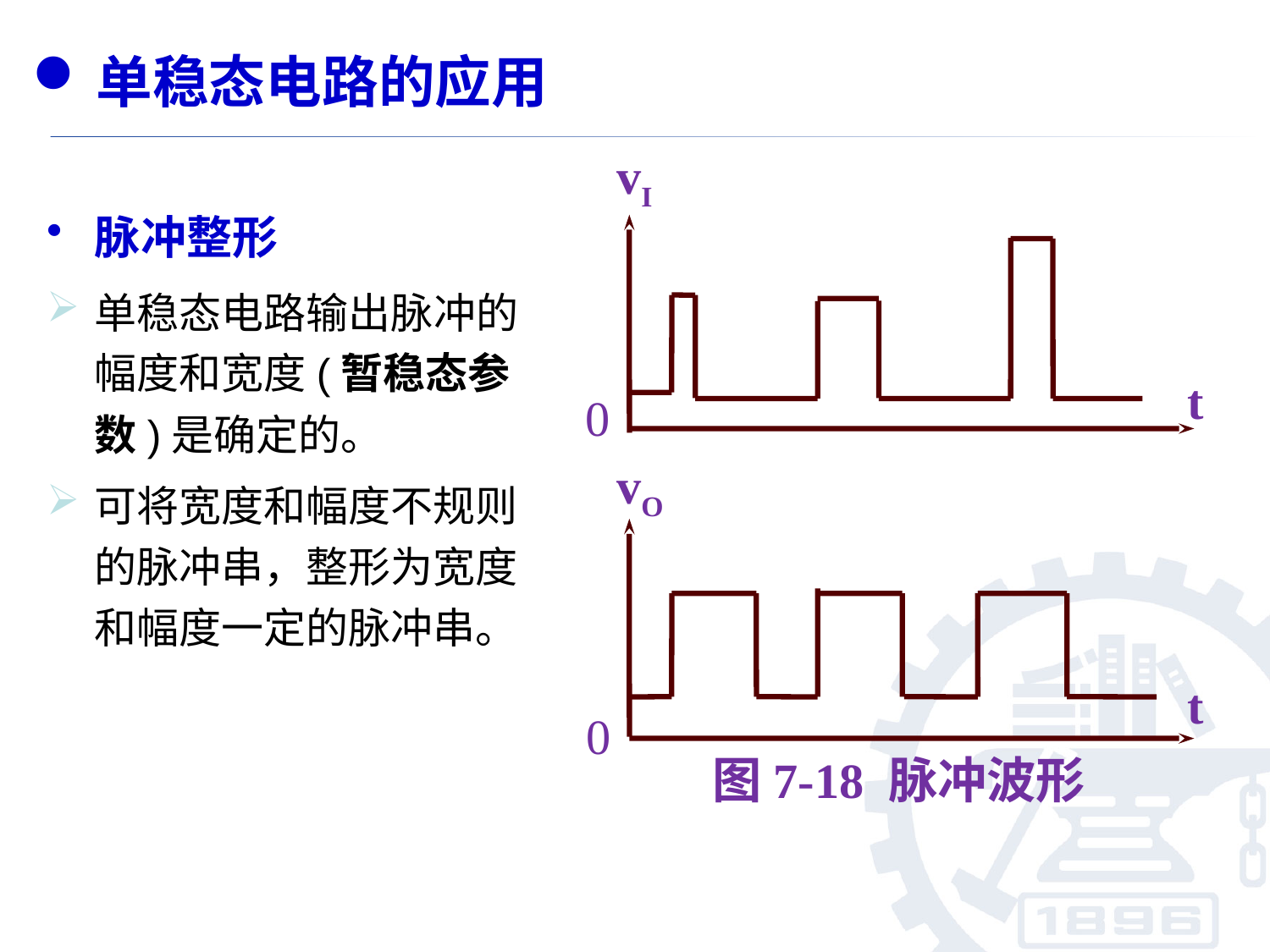

单稳态电路的应用
vI

t
0

vO

t

0

图7-18 脉冲波形
脉冲整形
单稳态电路输出脉冲的幅度和宽度(暂稳态参数)是确定的。
可将宽度和幅度不规则的脉冲串，整形为宽度和幅度一定的脉冲串。